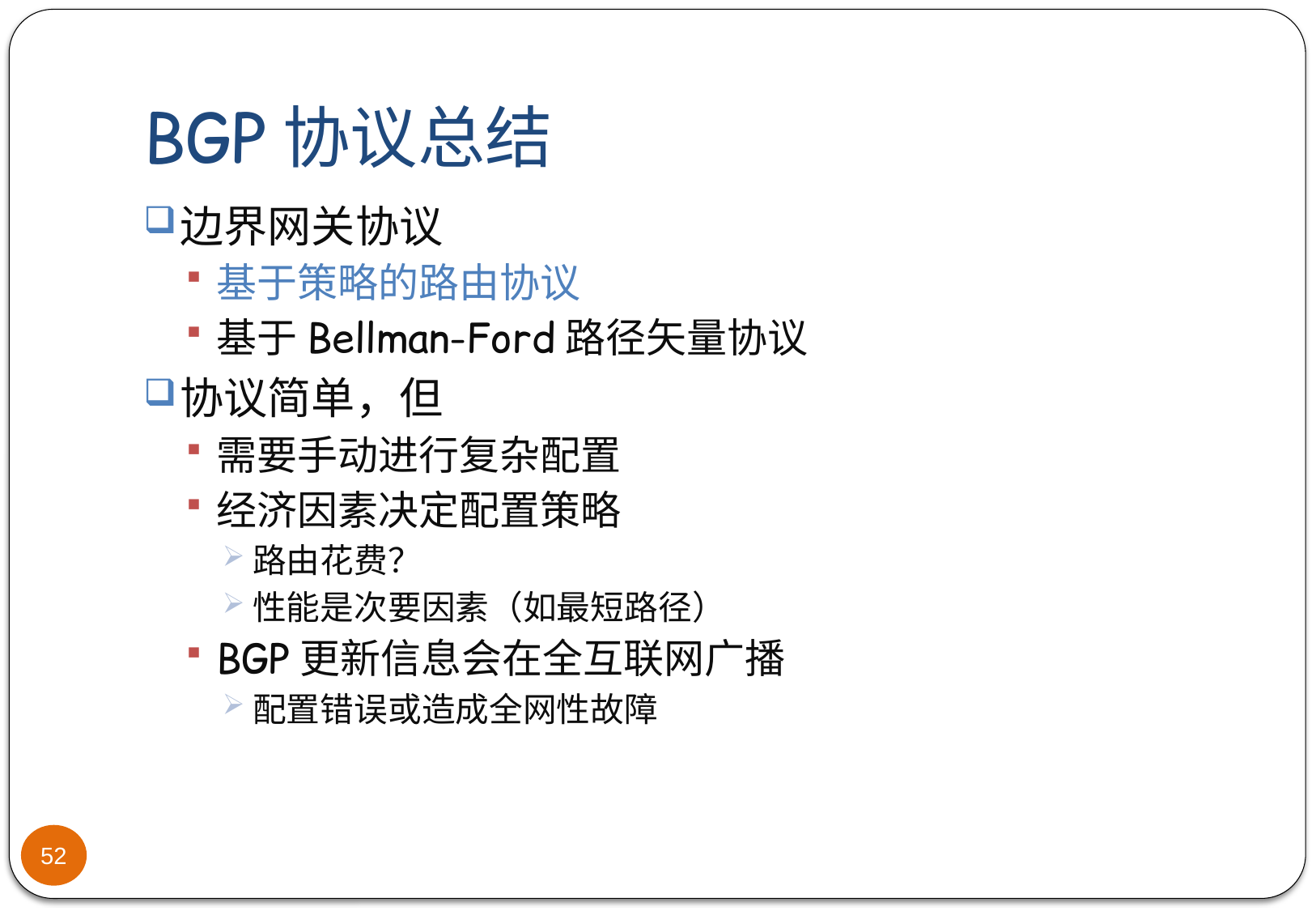

# BGP协议总结
边界网关协议
基于策略的路由协议
基于Bellman-Ford路径矢量协议
协议简单，但
需要手动进行复杂配置
经济因素决定配置策略
路由花费？
性能是次要因素（如最短路径）
BGP更新信息会在全互联网广播
配置错误或造成全网性故障
52